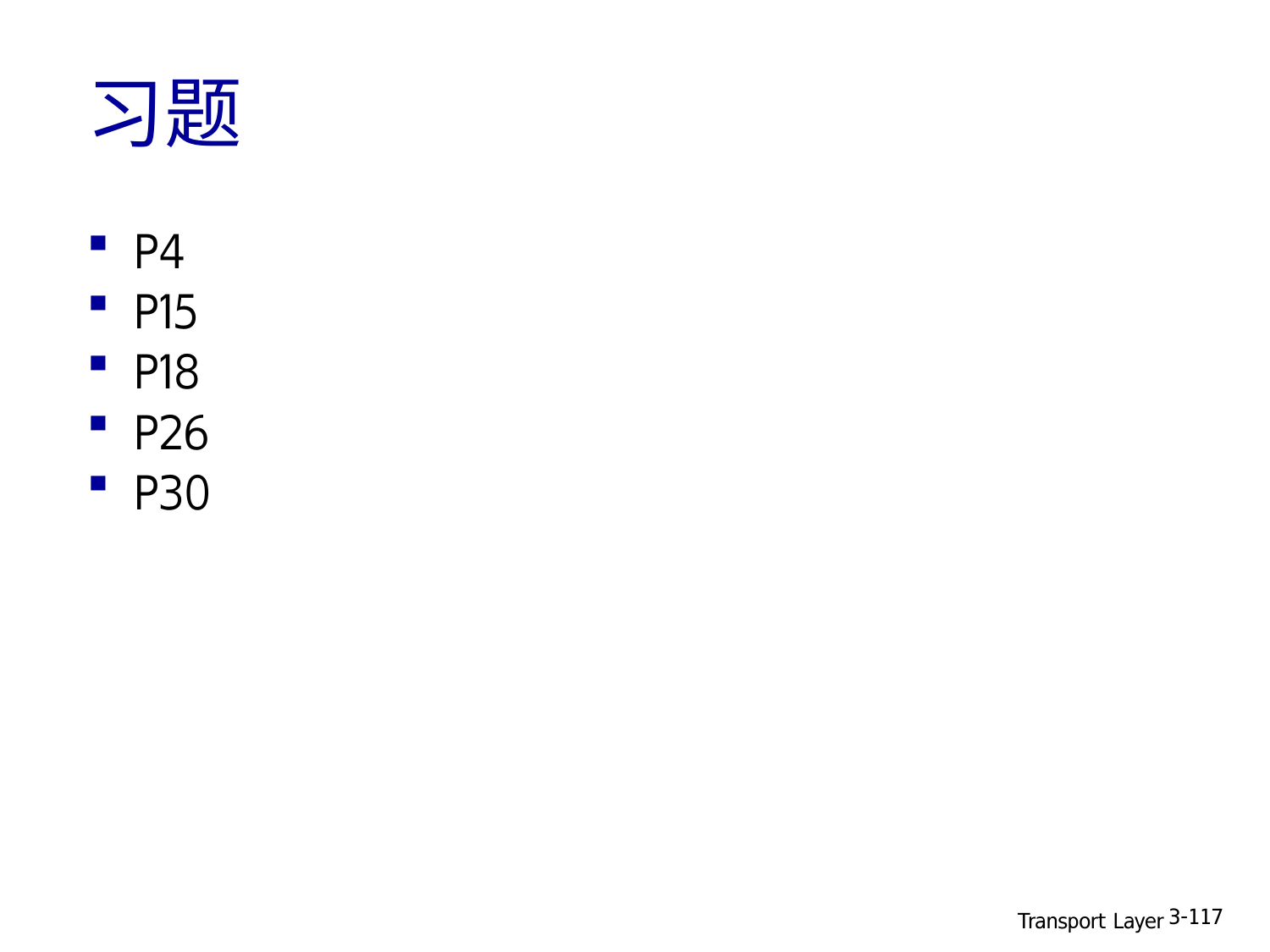

# 习题
P4
P15
P18
P26
P30
3-117
Transport Layer